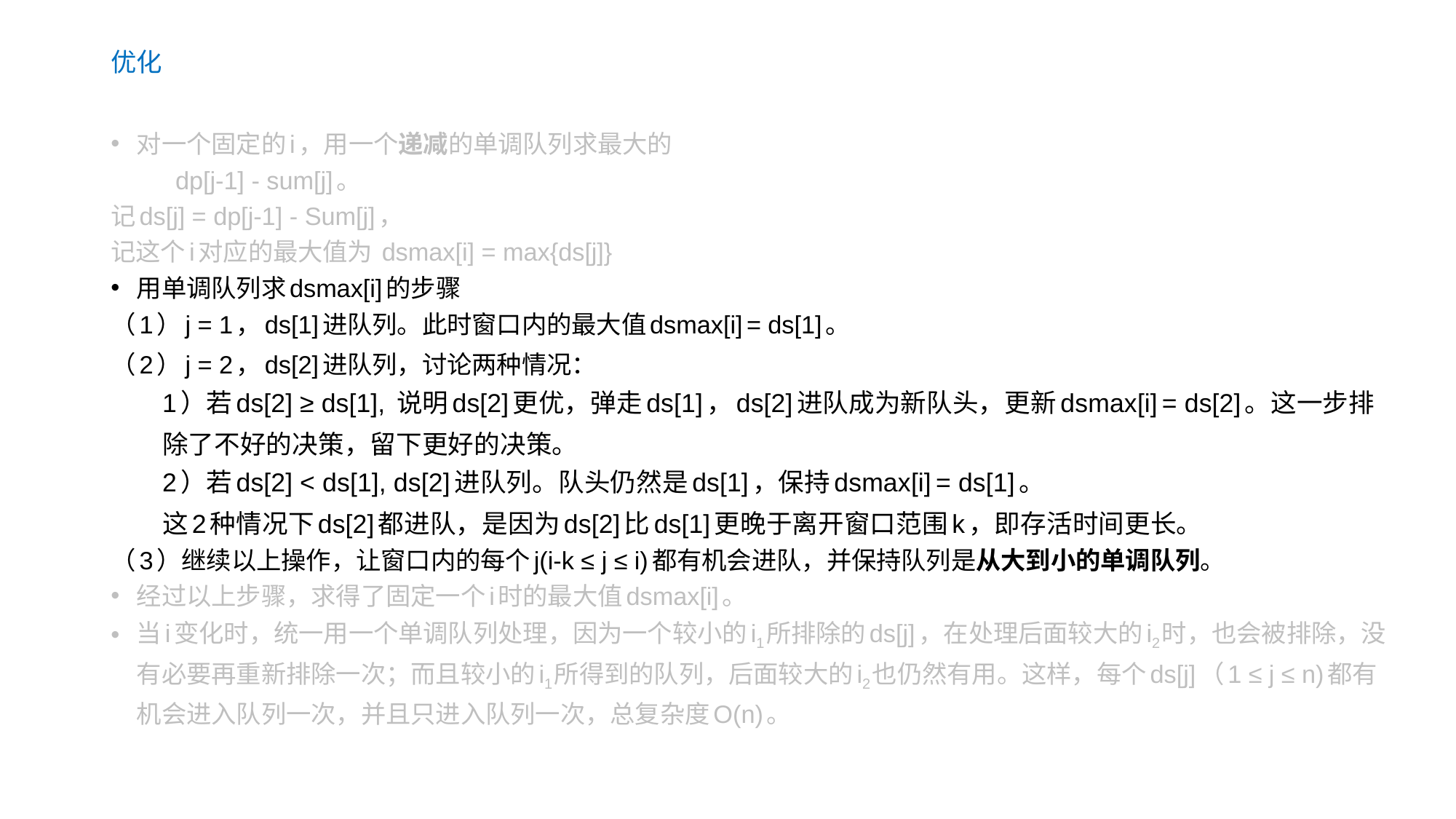

# 优化
对一个固定的i，用一个递减的单调队列求最大的
	dp[j-1] - sum[j]。
记ds[j] = dp[j-1] - Sum[j]，
记这个i对应的最大值为 dsmax[i] = max{ds[j]}
用单调队列求dsmax[i]的步骤
（1）j = 1，ds[1]进队列。此时窗口内的最大值dsmax[i] = ds[1]。
（2）j = 2，ds[2]进队列，讨论两种情况：
	1）若ds[2] ≥ ds[1], 说明ds[2]更优，弹走ds[1]，ds[2]进队成为新队头，更新dsmax[i] = ds[2]。这一步排除了不好的决策，留下更好的决策。
	2）若ds[2] < ds[1], ds[2]进队列。队头仍然是ds[1]，保持dsmax[i] = ds[1]。
这2种情况下ds[2]都进队，是因为ds[2]比ds[1]更晚于离开窗口范围k，即存活时间更长。
（3）继续以上操作，让窗口内的每个j(i-k ≤ j ≤ i)都有机会进队，并保持队列是从大到小的单调队列。
经过以上步骤，求得了固定一个i时的最大值dsmax[i]。
当i变化时，统一用一个单调队列处理，因为一个较小的i1所排除的ds[j]，在处理后面较大的i2时，也会被排除，没有必要再重新排除一次；而且较小的i1所得到的队列，后面较大的i2也仍然有用。这样，每个ds[j]（1 ≤ j ≤ n)都有机会进入队列一次，并且只进入队列一次，总复杂度O(n)。